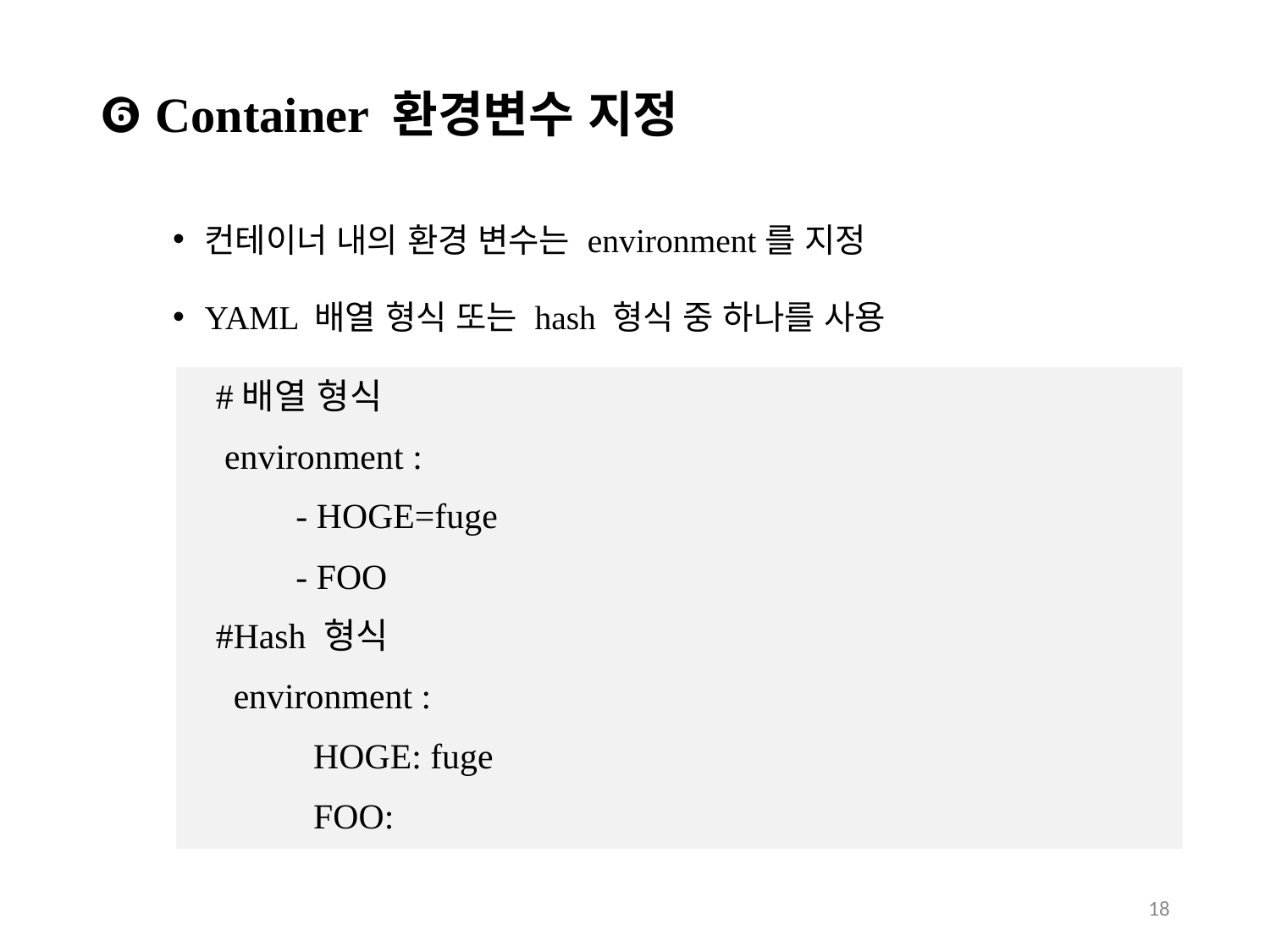

# ❻ Container 환경변수 지정
컨테이너 내의 환경 변수는 environment를 지정
YAML 배열 형식 또는 hash 형식 중 하나를 사용
   #배열 형식
    environment :
            - HOGE=fuge
            - FOO
   #Hash 형식
     environment :
              HOGE: fuge
              FOO:
18